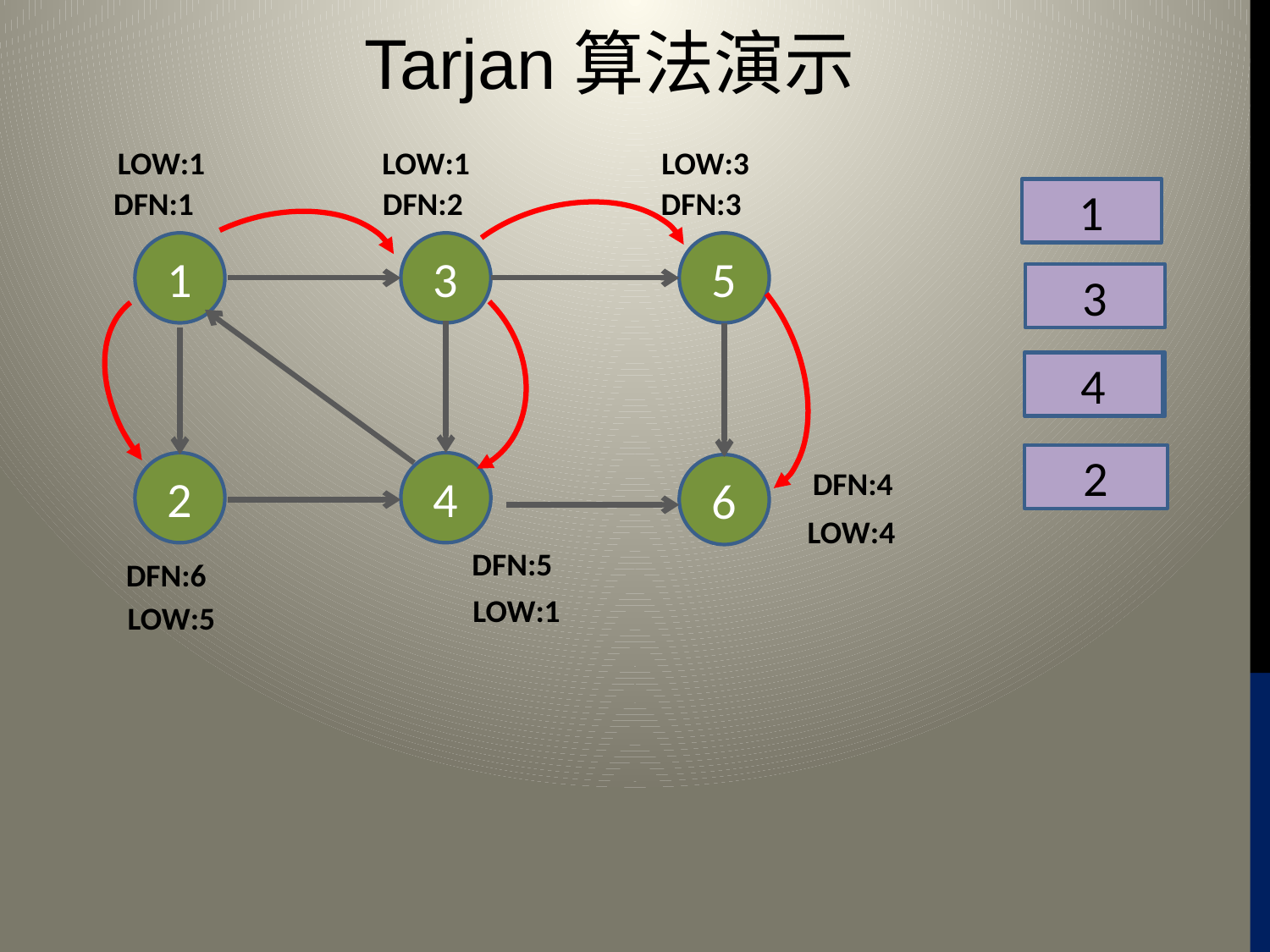

# Tarjan算法演示
LOW:1
LOW:1
LOW:3
DFN:1
DFN:2
DFN:3
1

1
3
5

3

4
5
2
6
2
4
6
DFN:4
LOW:4
DFN:5
DFN:6
LOW:1
LOW:5